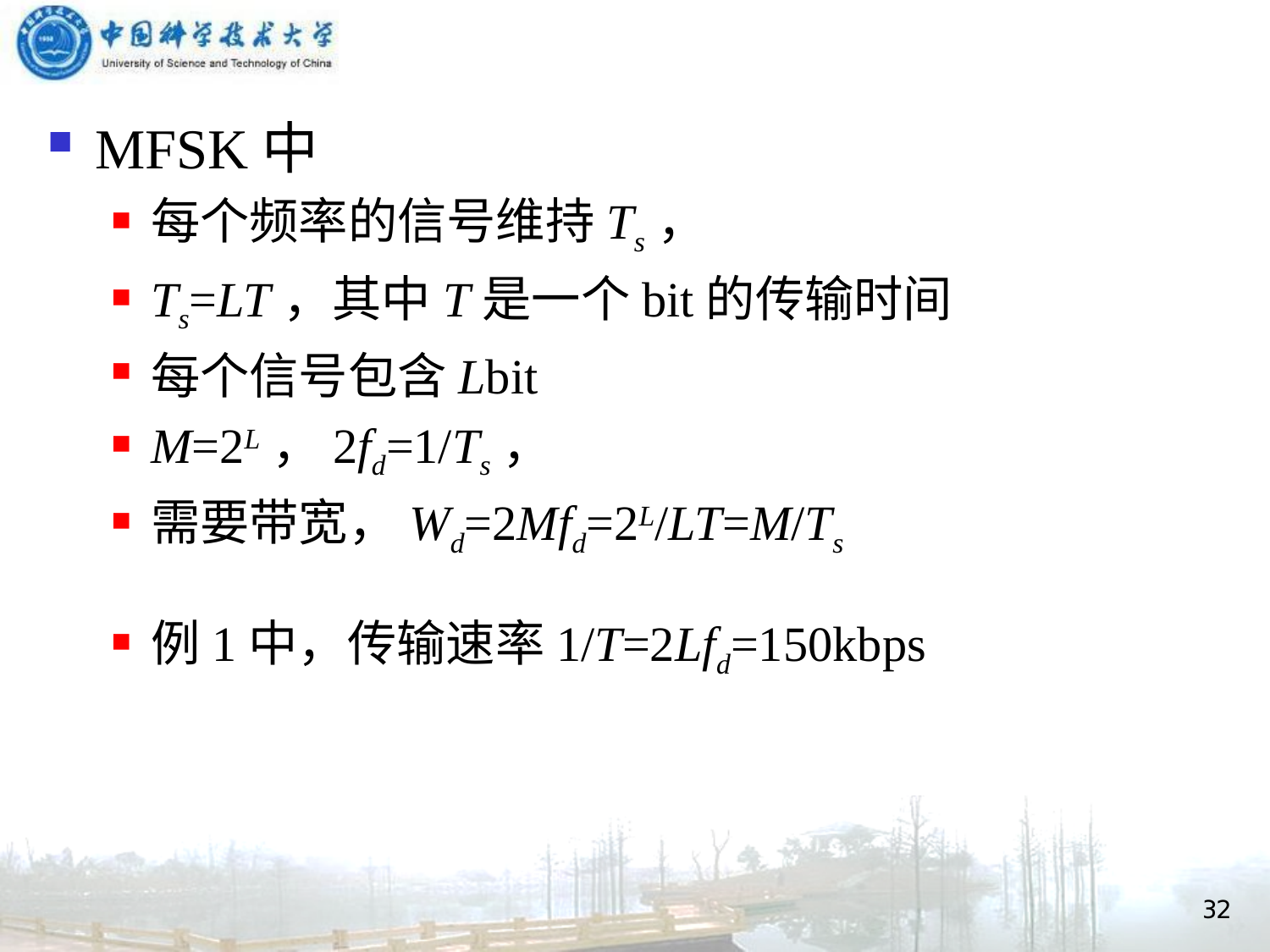

MFSK中
每个频率的信号维持Ts，
Ts=LT，其中T是一个bit的传输时间
每个信号包含Lbit
M=2L，2fd=1/Ts，
需要带宽，Wd=2Mfd=2L/LT=M/Ts
例1中，传输速率1/T=2Lfd=150kbps
32